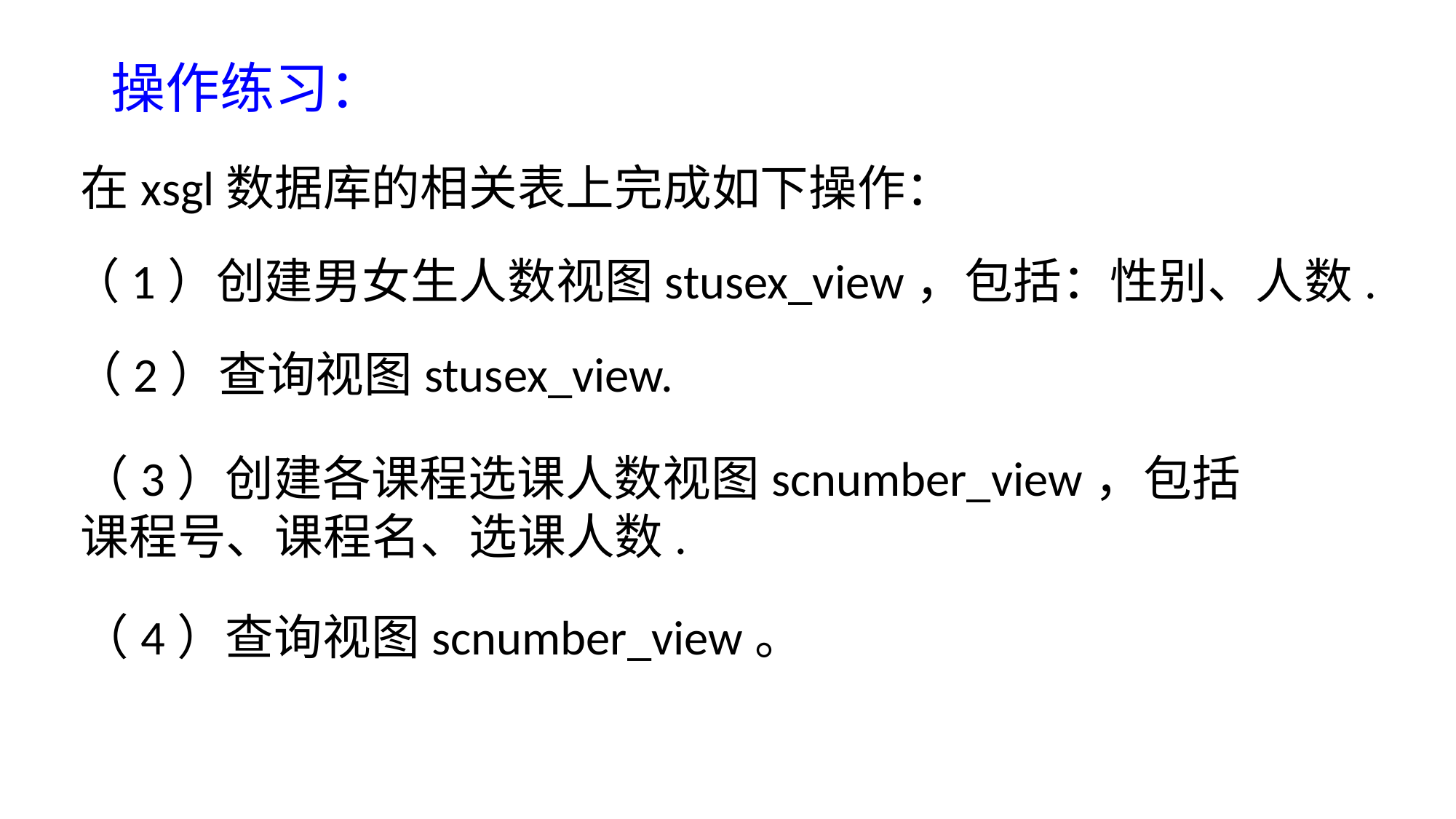

# 操作练习：
在xsgl数据库的相关表上完成如下操作：
（1）创建男女生人数视图stusex_view，包括：性别、人数.
（2）查询视图stusex_view.
（3）创建各课程选课人数视图scnumber_view，包括课程号、课程名、选课人数.
（4）查询视图scnumber_view。